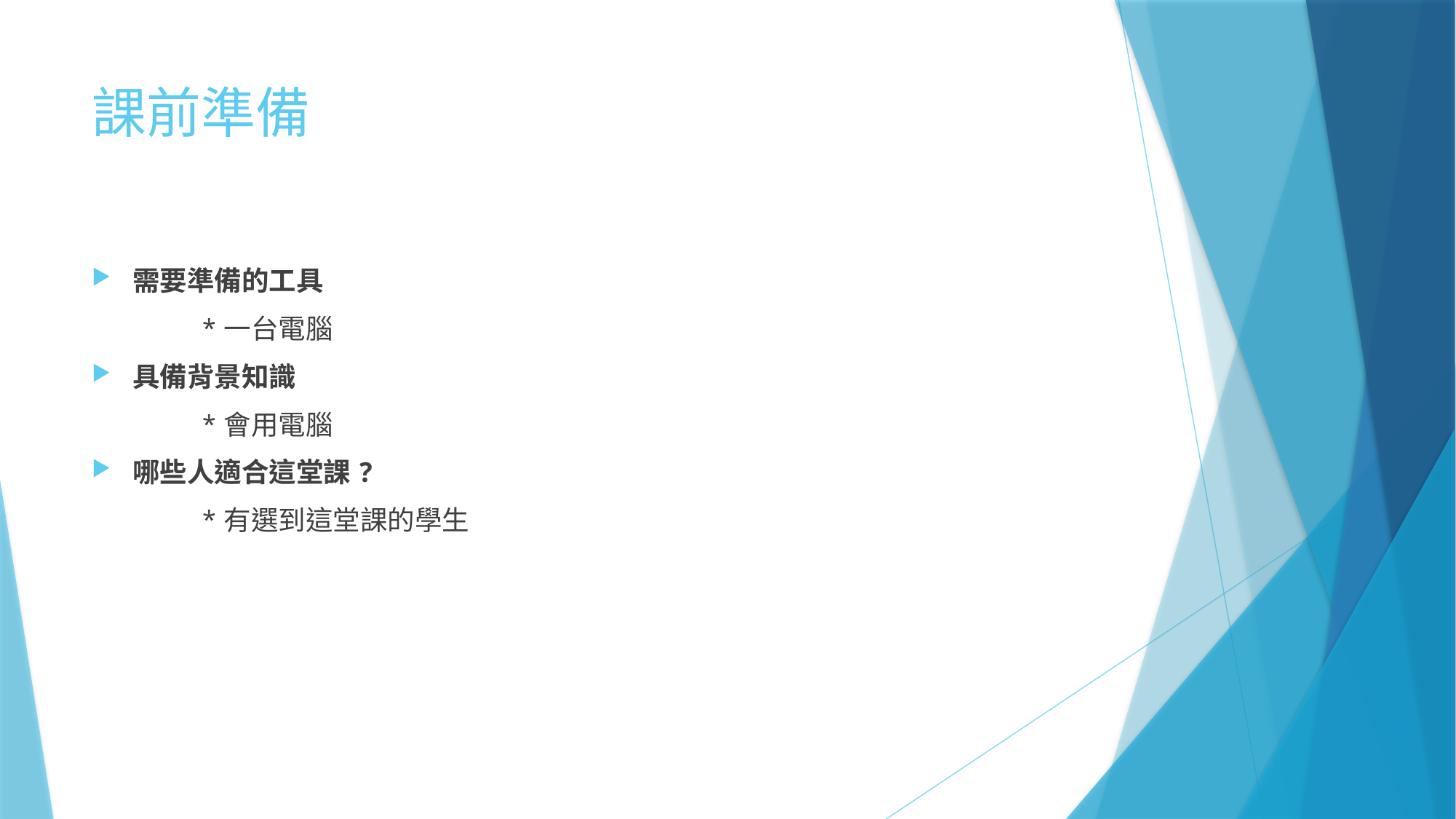

# 課前準備
需要準備的工具
	*一台電腦
具備背景知識
	*會用電腦
哪些人適合這堂課?
	*有選到這堂課的學生